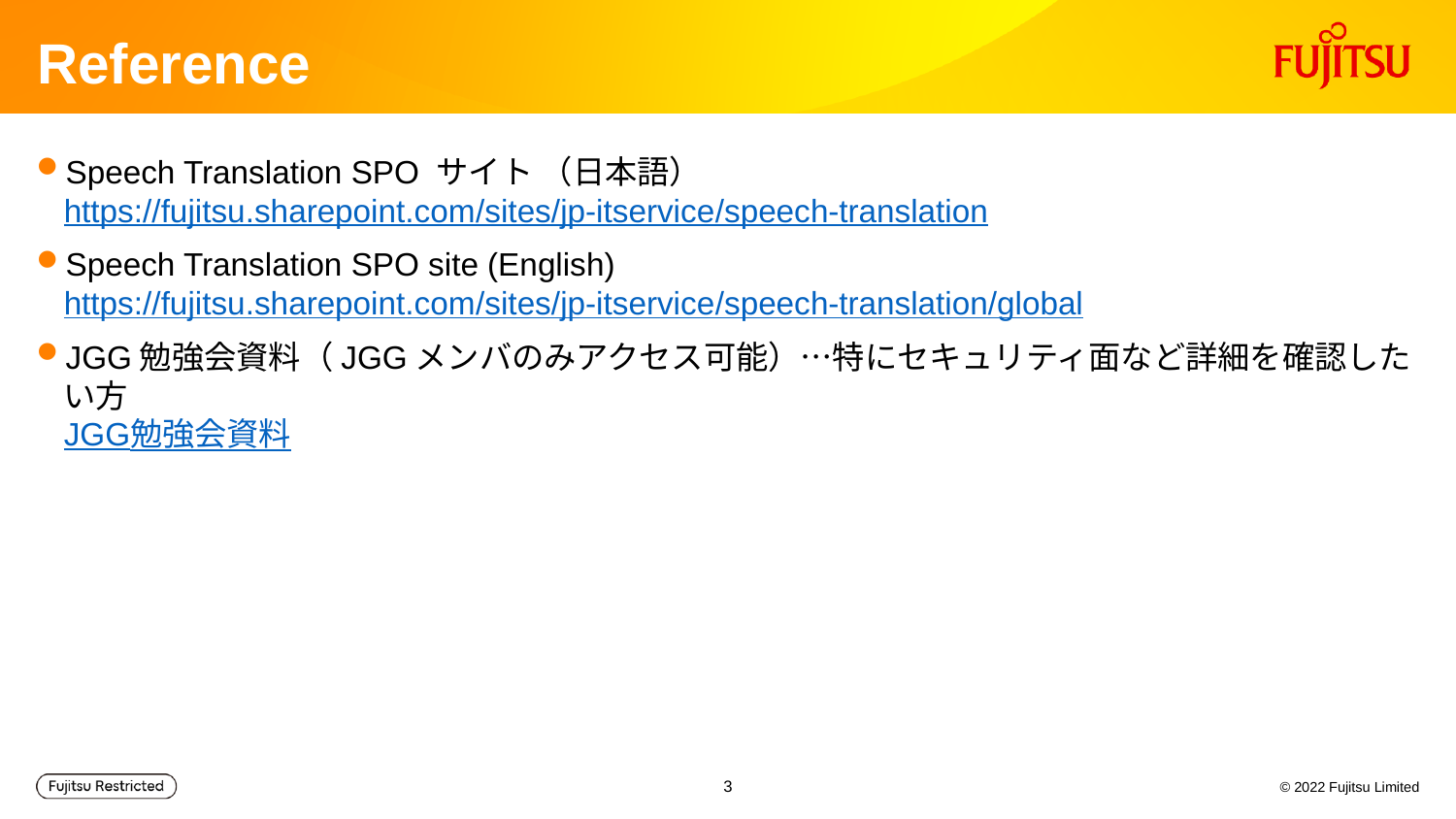

# Reference
Speech Translation SPO サイト （日本語）
https://fujitsu.sharepoint.com/sites/jp-itservice/speech-translation
Speech Translation SPO site (English)
https://fujitsu.sharepoint.com/sites/jp-itservice/speech-translation/global
JGG勉強会資料（JGGメンバのみアクセス可能）…特にセキュリティ面など詳細を確認したい方
JGG勉強会資料

3
© 2022 Fujitsu Limited